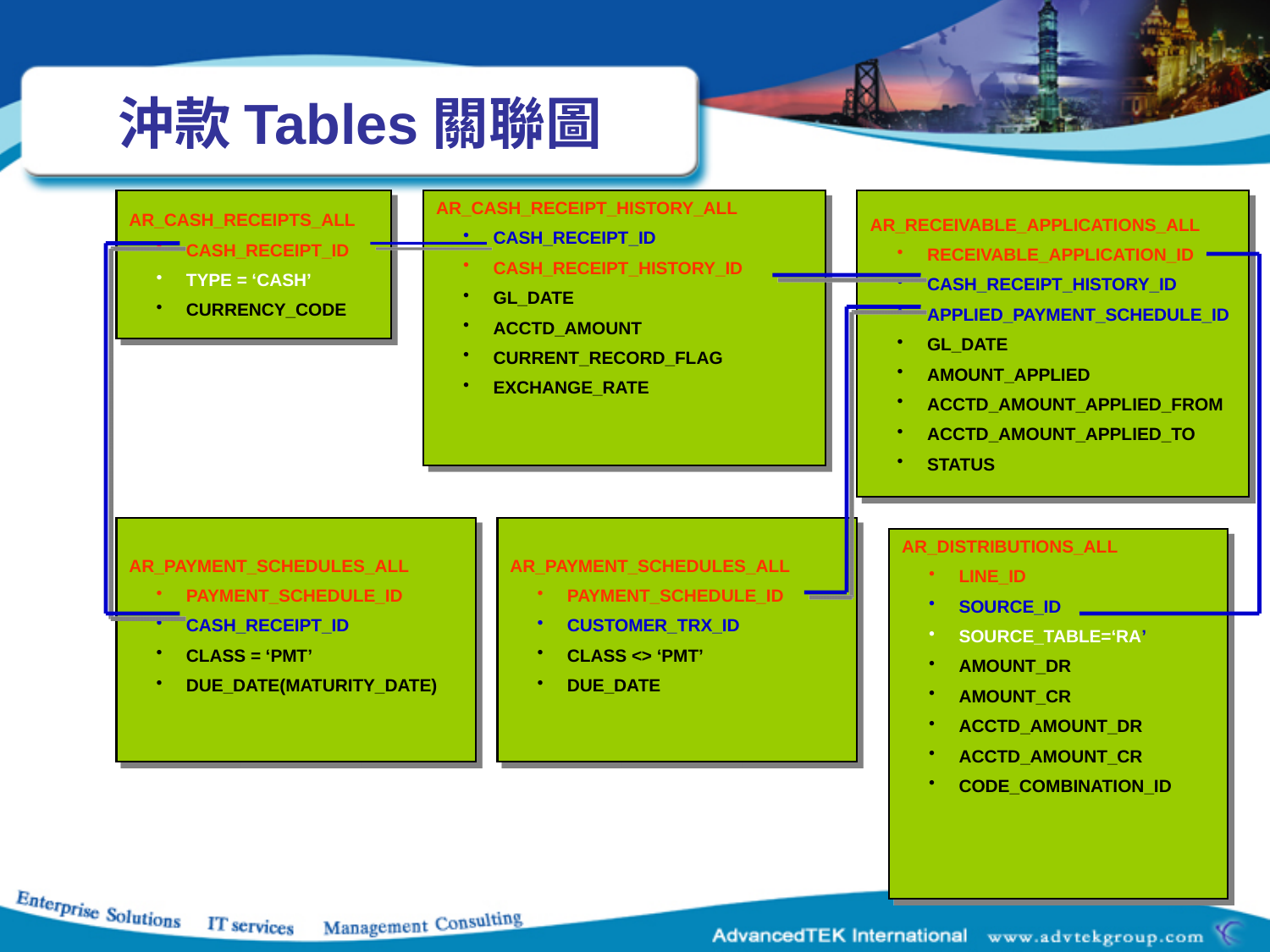

# 沖款Tables關聯圖
AR_CASH_RECEIPTS_ALL
CASH_RECEIPT_ID
TYPE = ‘CASH’
CURRENCY_CODE
AR_CASH_RECEIPT_HISTORY_ALL
CASH_RECEIPT_ID
CASH_RECEIPT_HISTORY_ID
GL_DATE
ACCTD_AMOUNT
CURRENT_RECORD_FLAG
EXCHANGE_RATE
AR_RECEIVABLE_APPLICATIONS_ALL
RECEIVABLE_APPLICATION_ID
CASH_RECEIPT_HISTORY_ID
APPLIED_PAYMENT_SCHEDULE_ID
GL_DATE
AMOUNT_APPLIED
ACCTD_AMOUNT_APPLIED_FROM
ACCTD_AMOUNT_APPLIED_TO
STATUS

AR_PAYMENT_SCHEDULES_ALL
PAYMENT_SCHEDULE_ID
CASH_RECEIPT_ID
CLASS = ‘PMT’
DUE_DATE(MATURITY_DATE)

AR_PAYMENT_SCHEDULES_ALL
PAYMENT_SCHEDULE_ID
CUSTOMER_TRX_ID
CLASS <> ‘PMT’
DUE_DATE

AR_DISTRIBUTIONS_ALL
LINE_ID
SOURCE_ID
SOURCE_TABLE=‘RA’
AMOUNT_DR
AMOUNT_CR
ACCTD_AMOUNT_DR
ACCTD_AMOUNT_CR
CODE_COMBINATION_ID